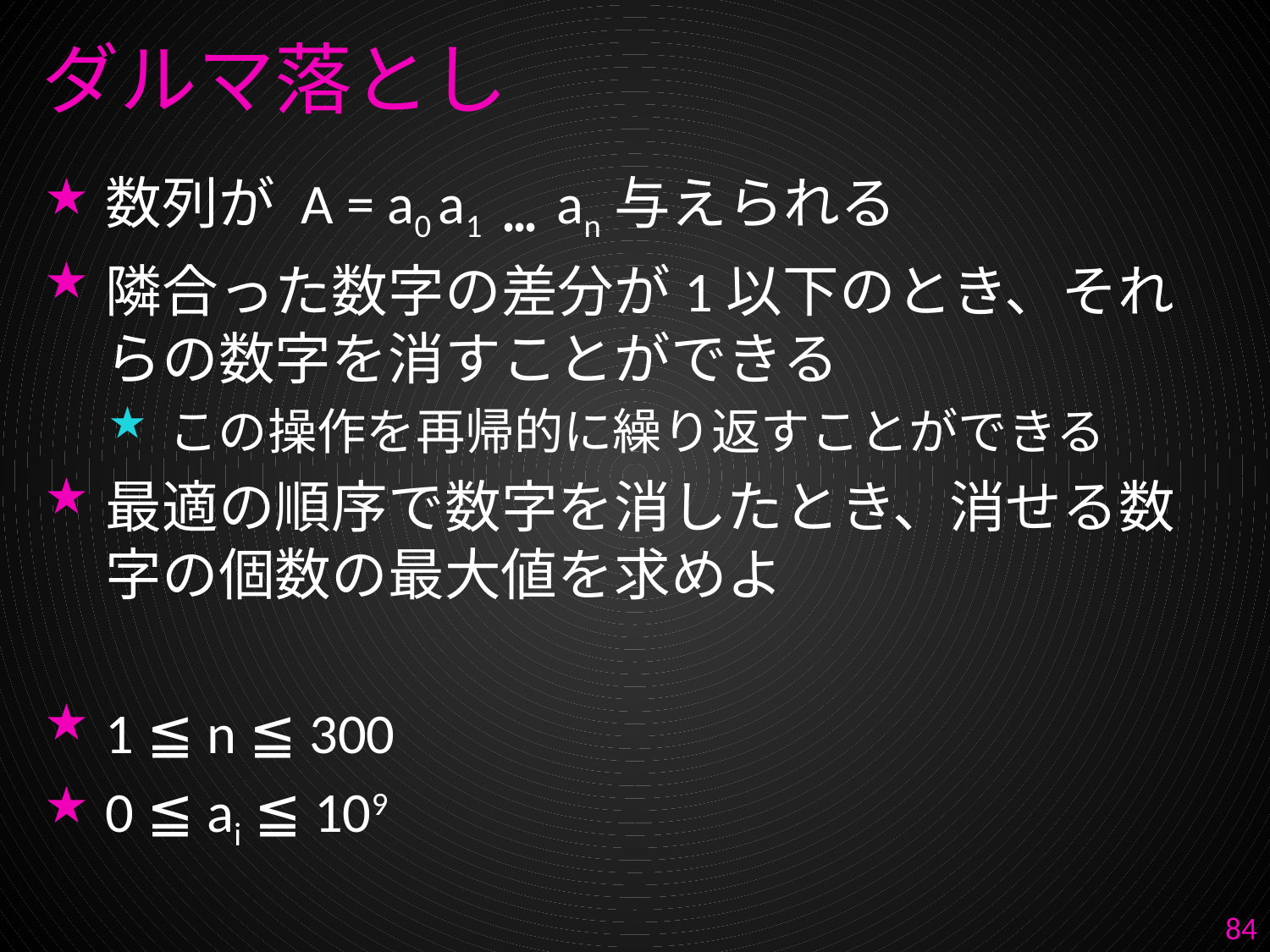

# ダルマ落とし
数列が A = a0 a1 ・・・ an与えられる
隣合った数字の差分が1以下のとき、それらの数字を消すことができる
この操作を再帰的に繰り返すことができる
最適の順序で数字を消したとき、消せる数字の個数の最大値を求めよ

1 ≦ n ≦ 300
0 ≦ ai ≦ 109
84